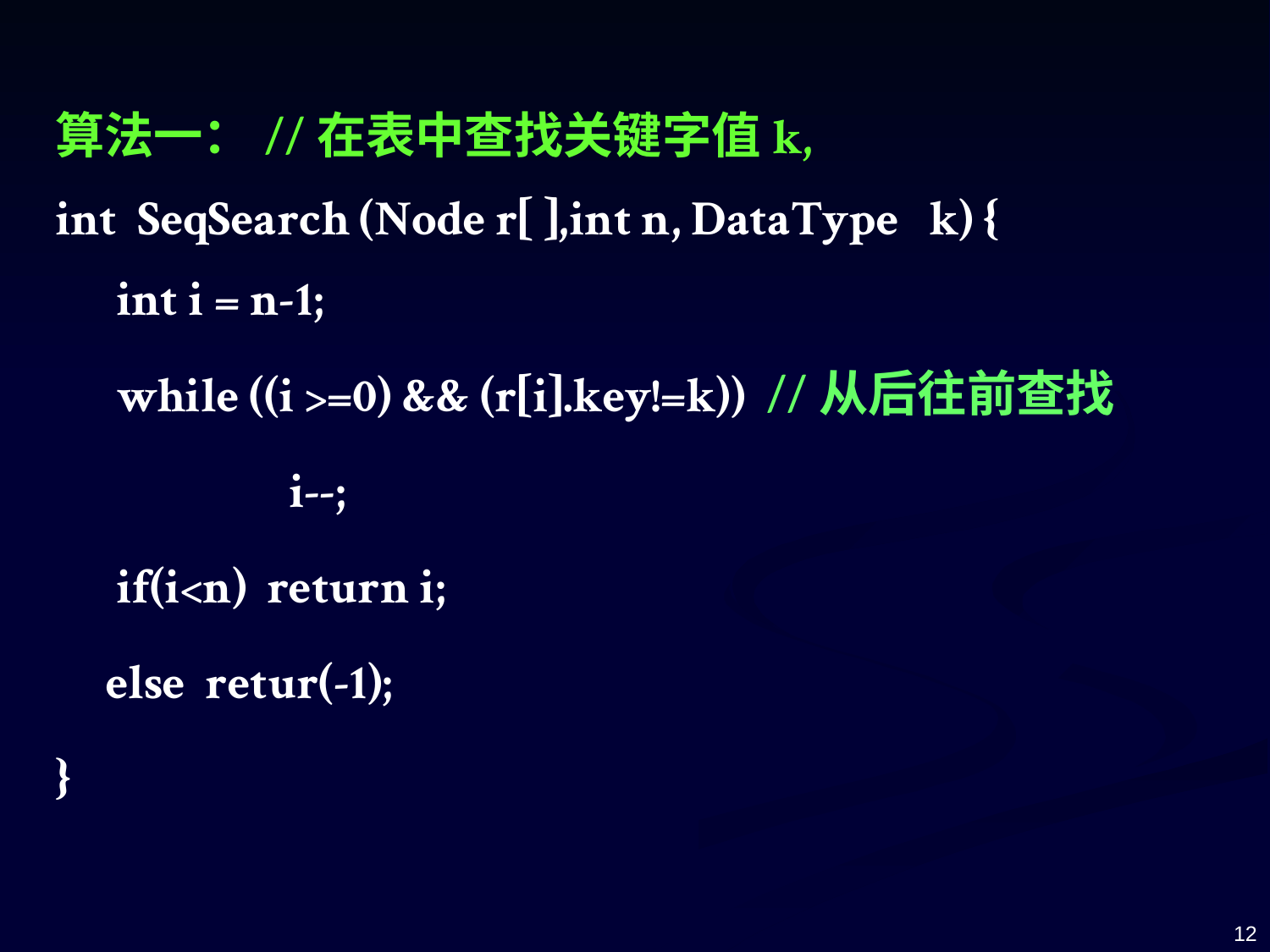

算法一：//在表中查找关键字值k,
int  SeqSearch (Node r[ ],int n, DataType   k) {
      int i = n-1;
      while ((i >=0) && (r[i].key!=k))  //从后往前查找
                       i--;
      if(i<n)  return i;
     else  retur(-1);
}
12